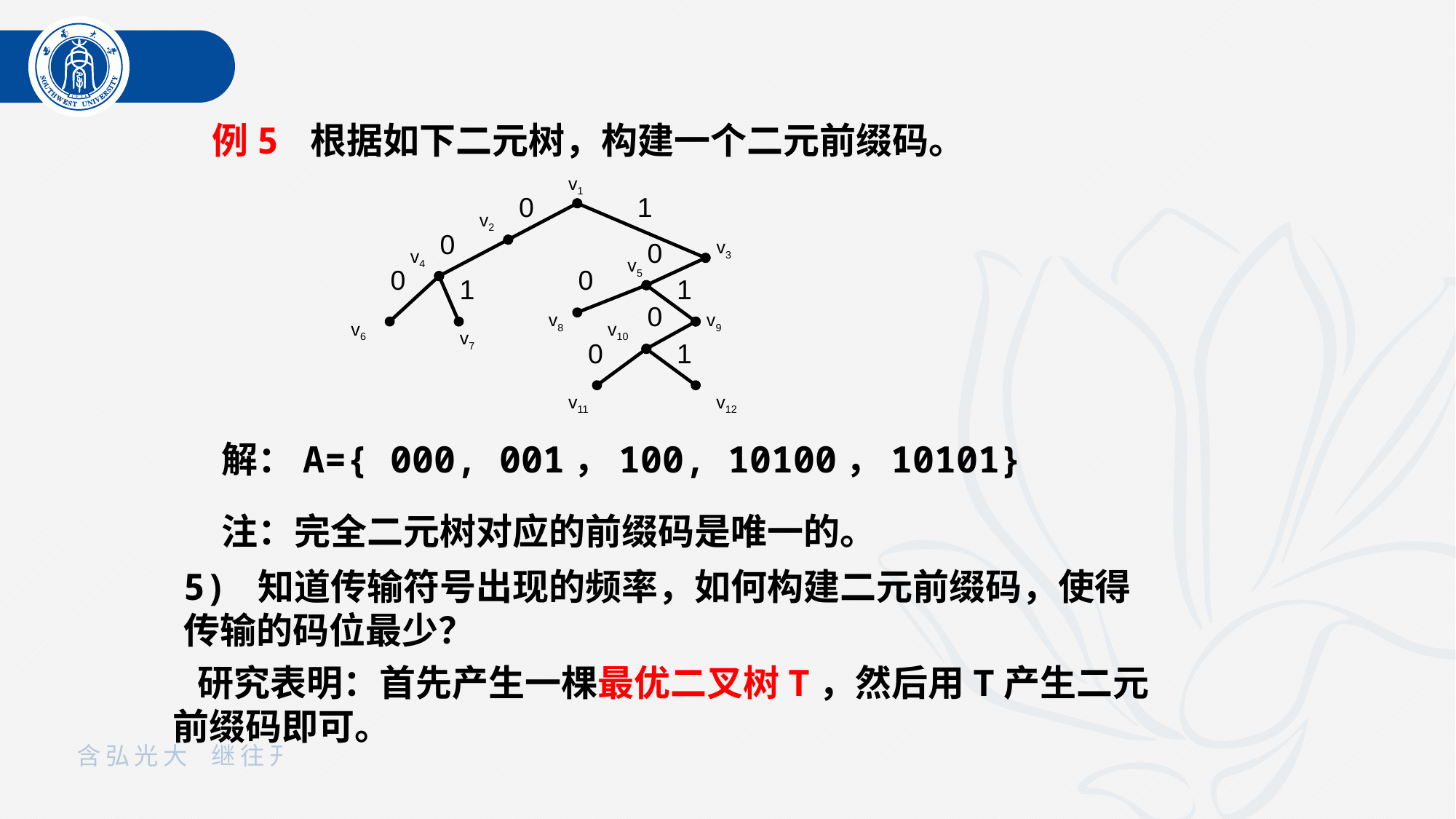

例5 根据如下二元树，构建一个二元前缀码。
v1
v2

v3
v4

v5

v8
v9
v6
v10
v7

v11
v12
0
1
0
0
0
0
1
1
0
0
1
  解：A={ 000, 001，100, 10100，10101}
  注：完全二元树对应的前缀码是唯一的。
5) 知道传输符号出现的频率，如何构建二元前缀码，使得传输的码位最少？
  研究表明：首先产生一棵最优二叉树T，然后用T产生二元前缀码即可。